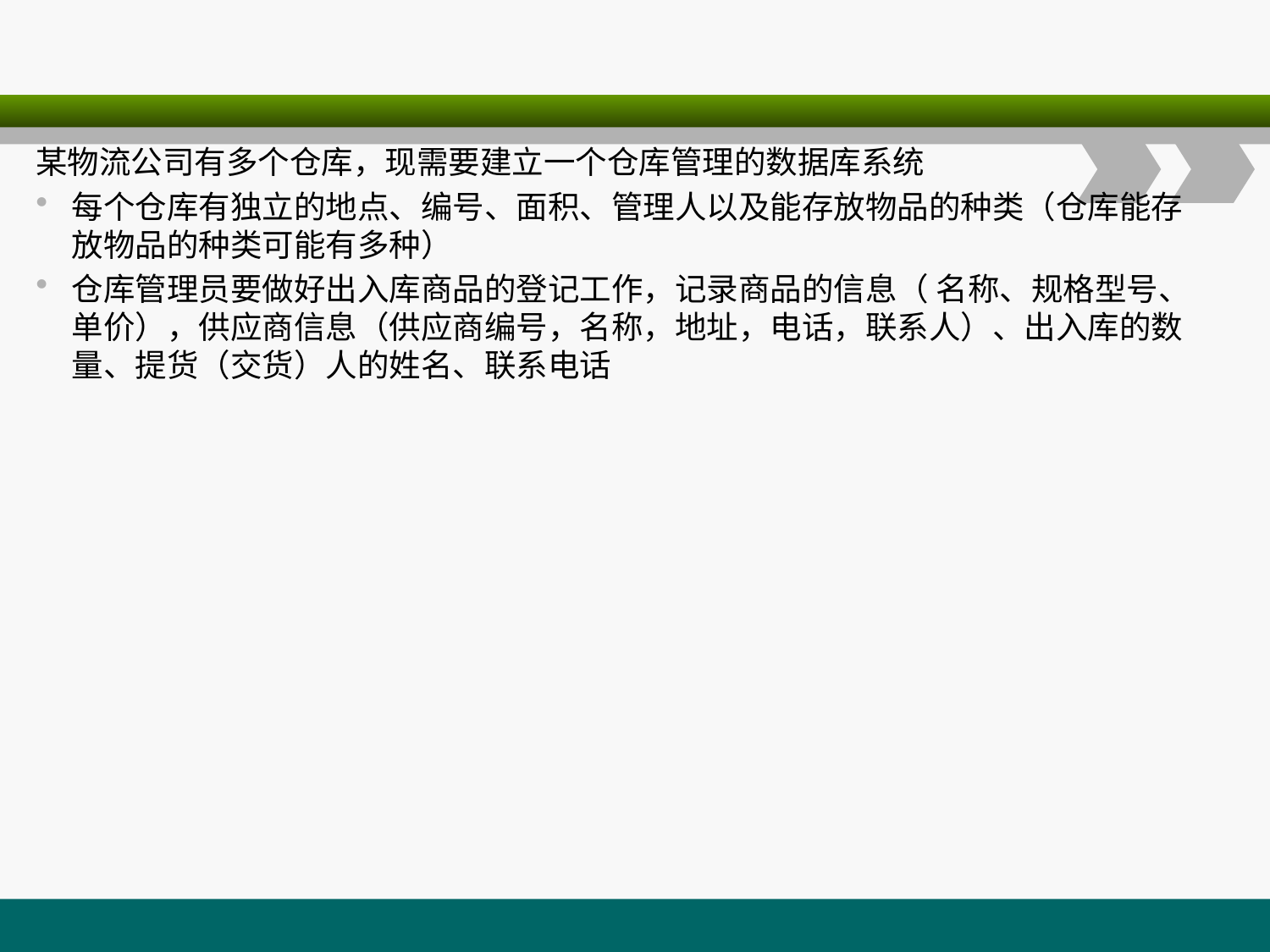

#
某物流公司有多个仓库，现需要建立一个仓库管理的数据库系统
每个仓库有独立的地点、编号、面积、管理人以及能存放物品的种类（仓库能存放物品的种类可能有多种）
仓库管理员要做好出入库商品的登记工作，记录商品的信息（ 名称、规格型号、单价），供应商信息（供应商编号，名称，地址，电话，联系人）、出入库的数量、提货（交货）人的姓名、联系电话